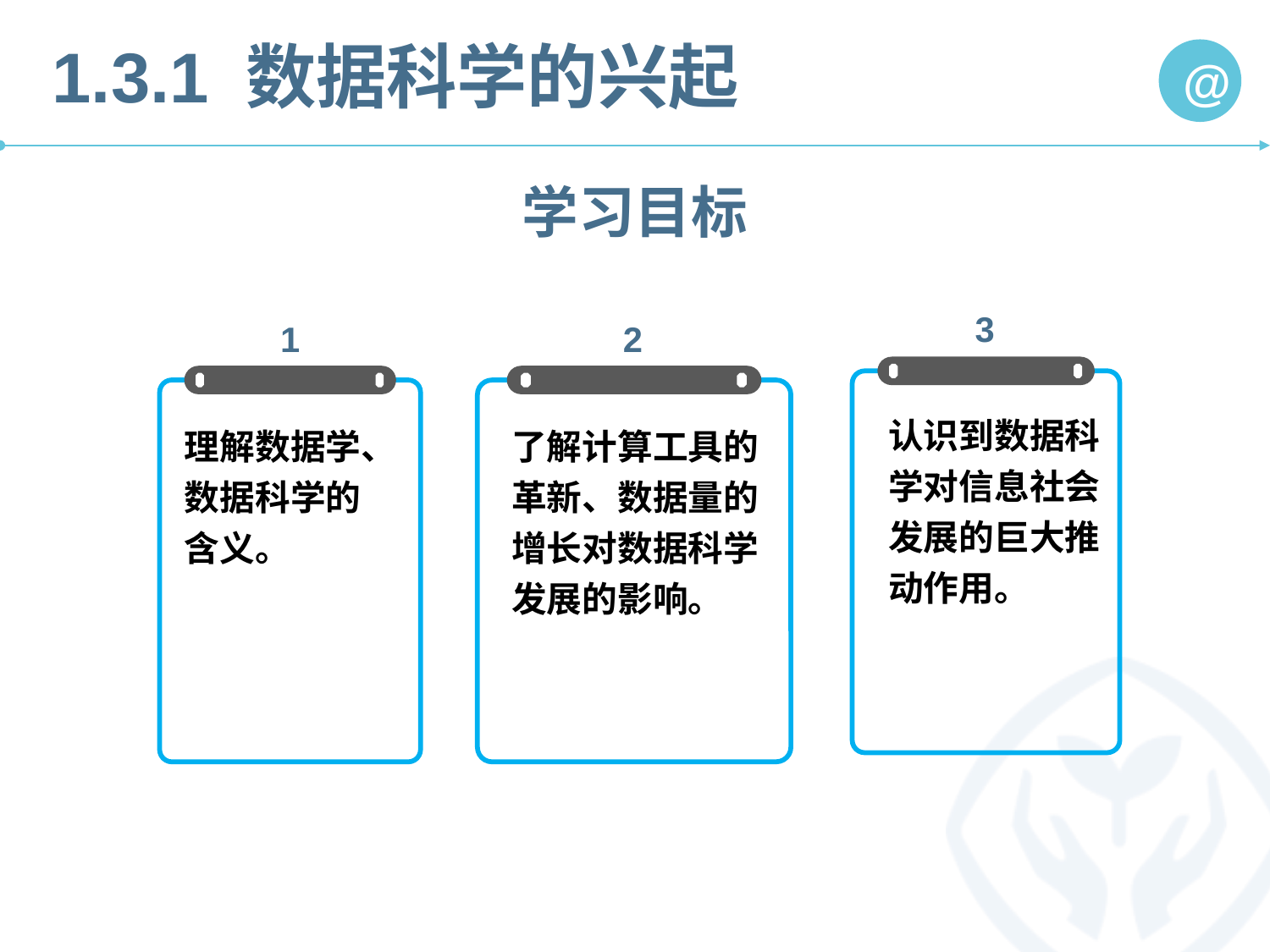

学习目标
3
1
2

认识到数据科学对信息社会发展的巨大推动作用。

理解数据学、数据科学的含义。

了解计算工具的革新、数据量的增长对数据科学发展的影响。